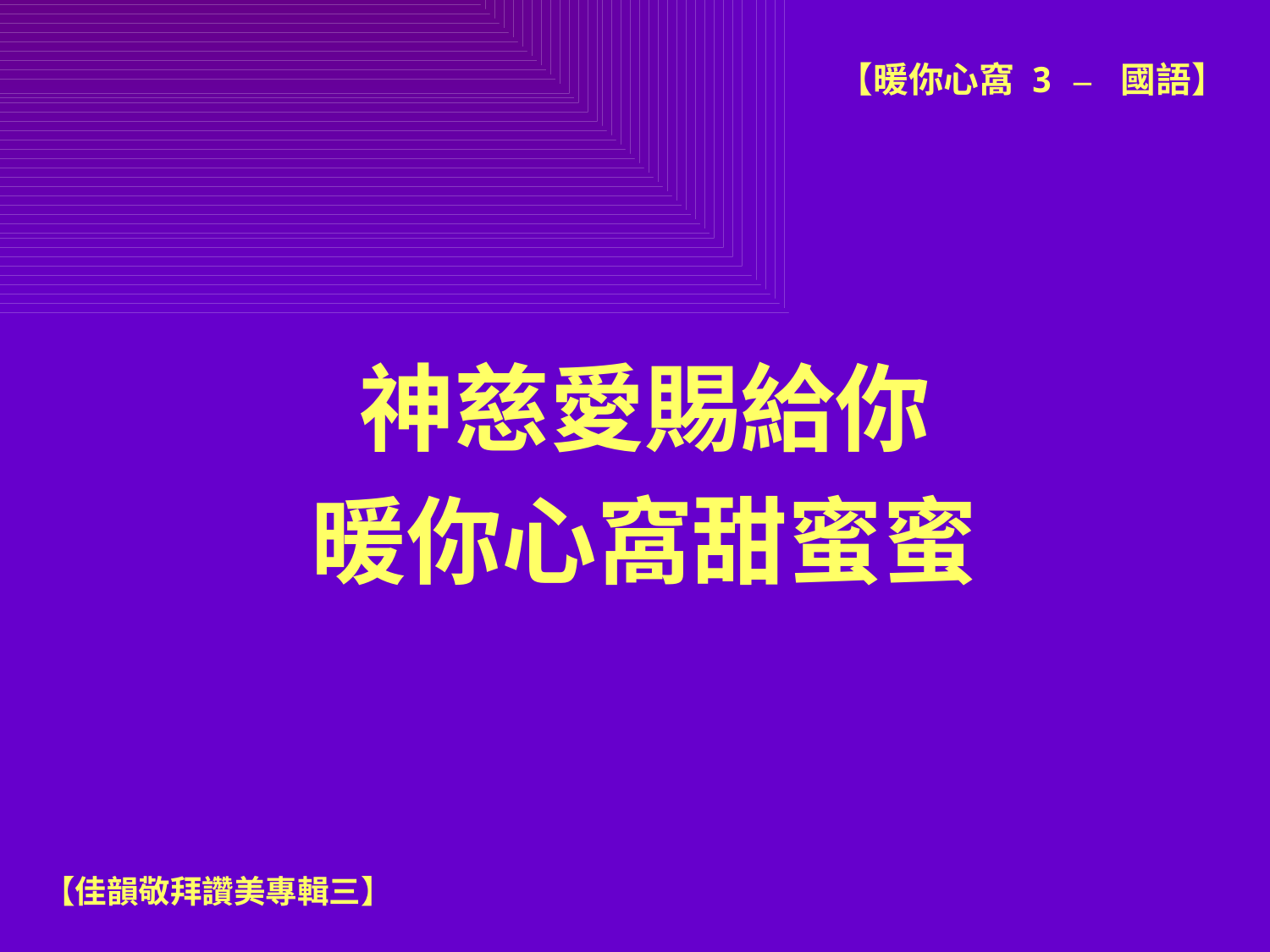

【暖你心窩 3 – 國語】
神慈愛賜給你
暖你心窩甜蜜蜜
【佳韻敬拜讚美專輯三】